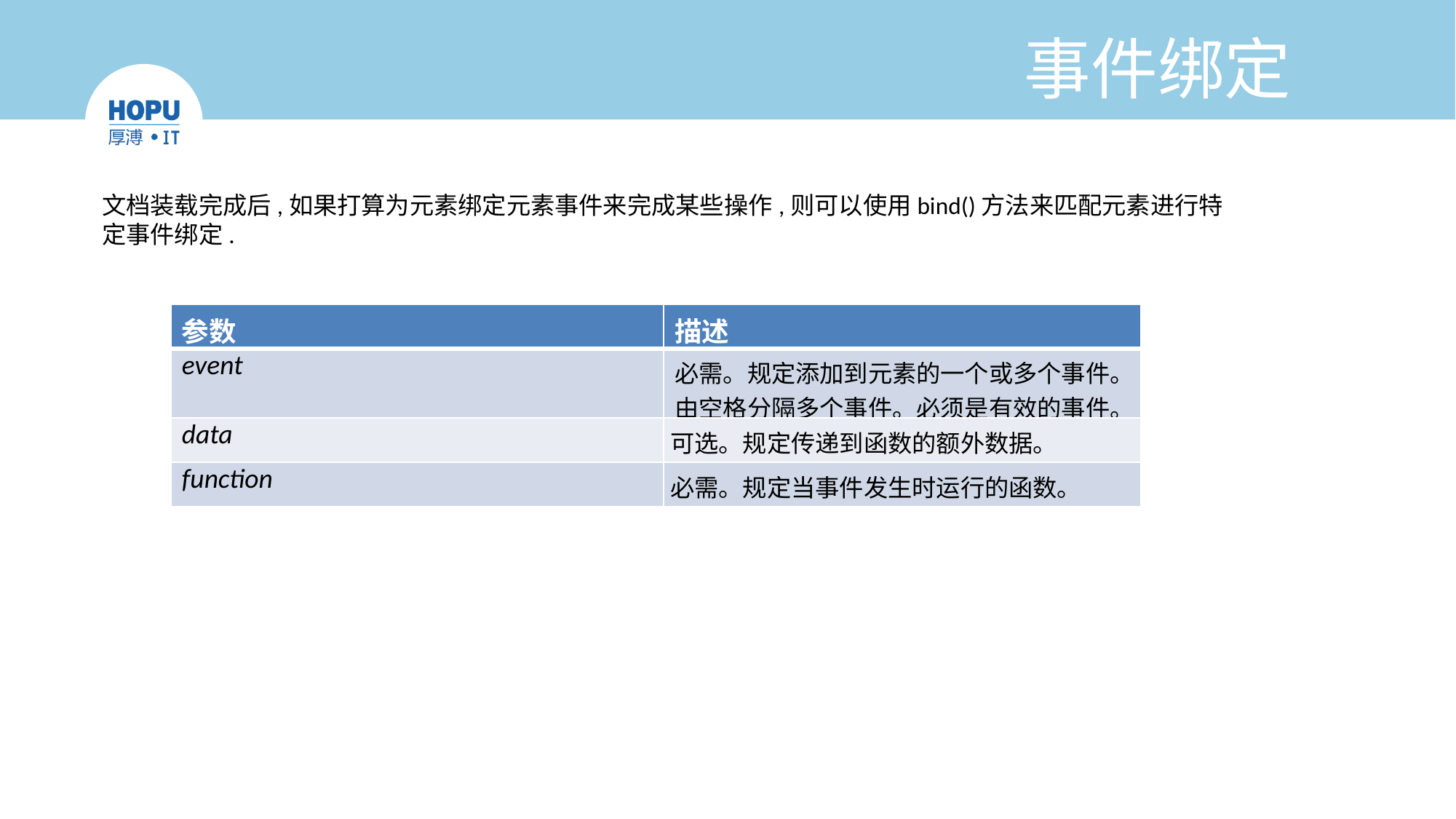

# 事件绑定
文档装载完成后,如果打算为元素绑定元素事件来完成某些操作,则可以使用bind()方法来匹配元素进行特定事件绑定.

| 参数 | 描述 |
| --- | --- |
| event | 必需。规定添加到元素的一个或多个事件。 由空格分隔多个事件。必须是有效的事件。 |
| data | 可选。规定传递到函数的额外数据。 |
| function | 必需。规定当事件发生时运行的函数。 |